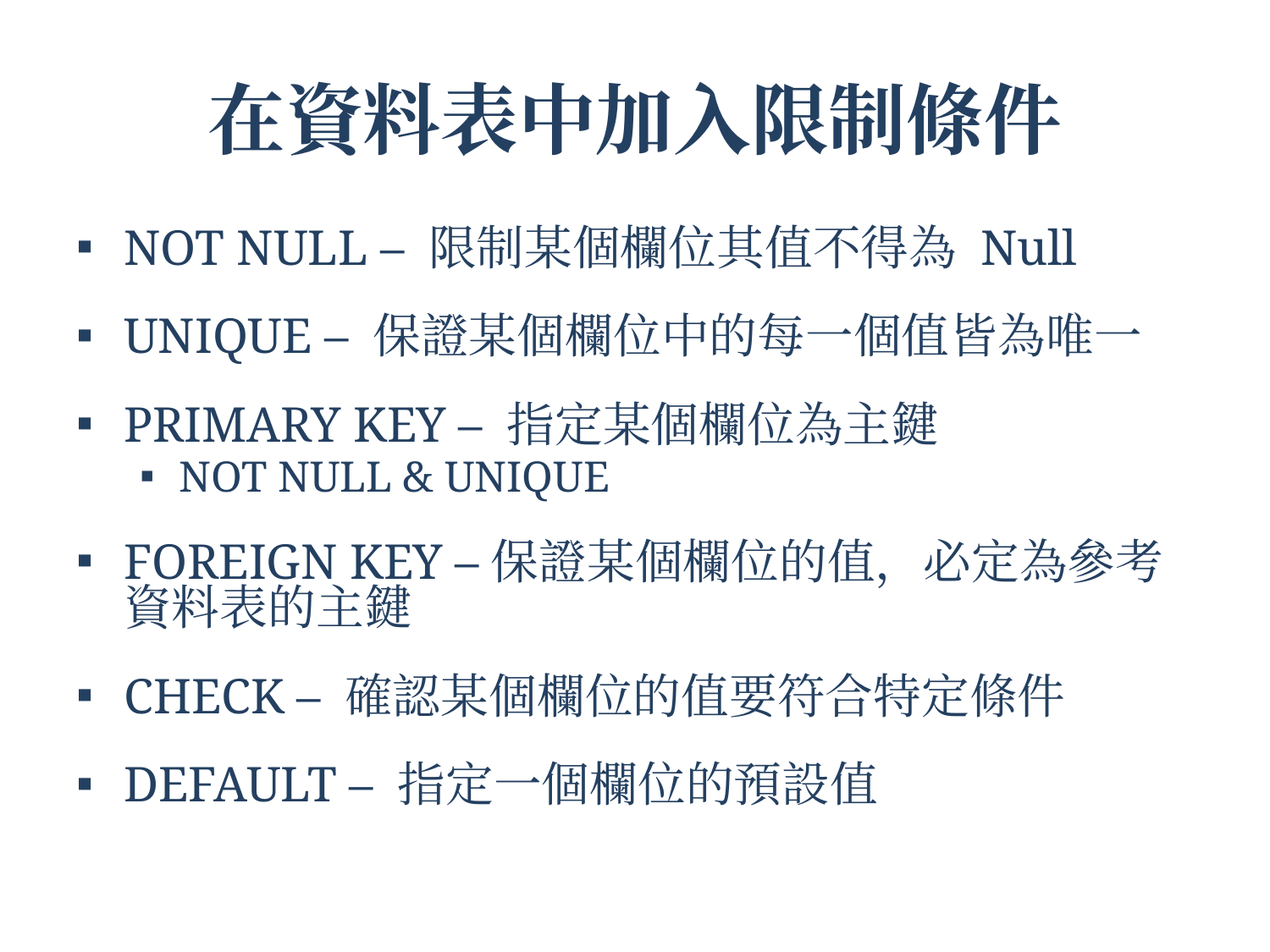

# 在資料表中加入限制條件
NOT NULL – 限制某個欄位其值不得為 Null
UNIQUE – 保證某個欄位中的每一個值皆為唯一
PRIMARY KEY – 指定某個欄位為主鍵
NOT NULL & UNIQUE
FOREIGN KEY –保證某個欄位的值，必定為參考資料表的主鍵
CHECK – 確認某個欄位的值要符合特定條件
DEFAULT – 指定一個欄位的預設值